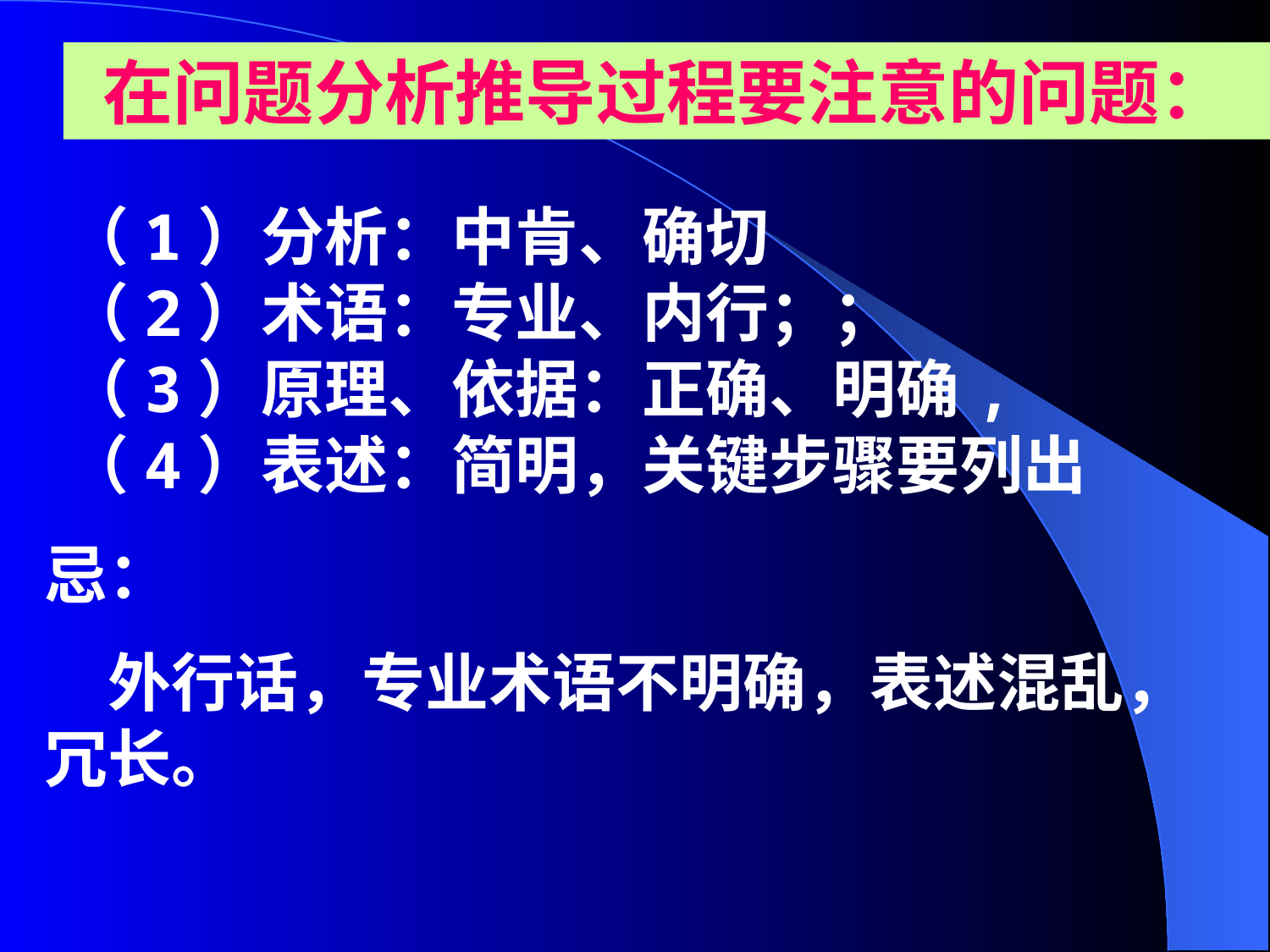

在问题分析推导过程要注意的问题：
（1）分析：中肯、确切
（2）术语：专业、内行；； 
（3）原理、依据：正确、明确,
（4）表述：简明，关键步骤要列出
忌：
　外行话，专业术语不明确，表述混乱，冗长。